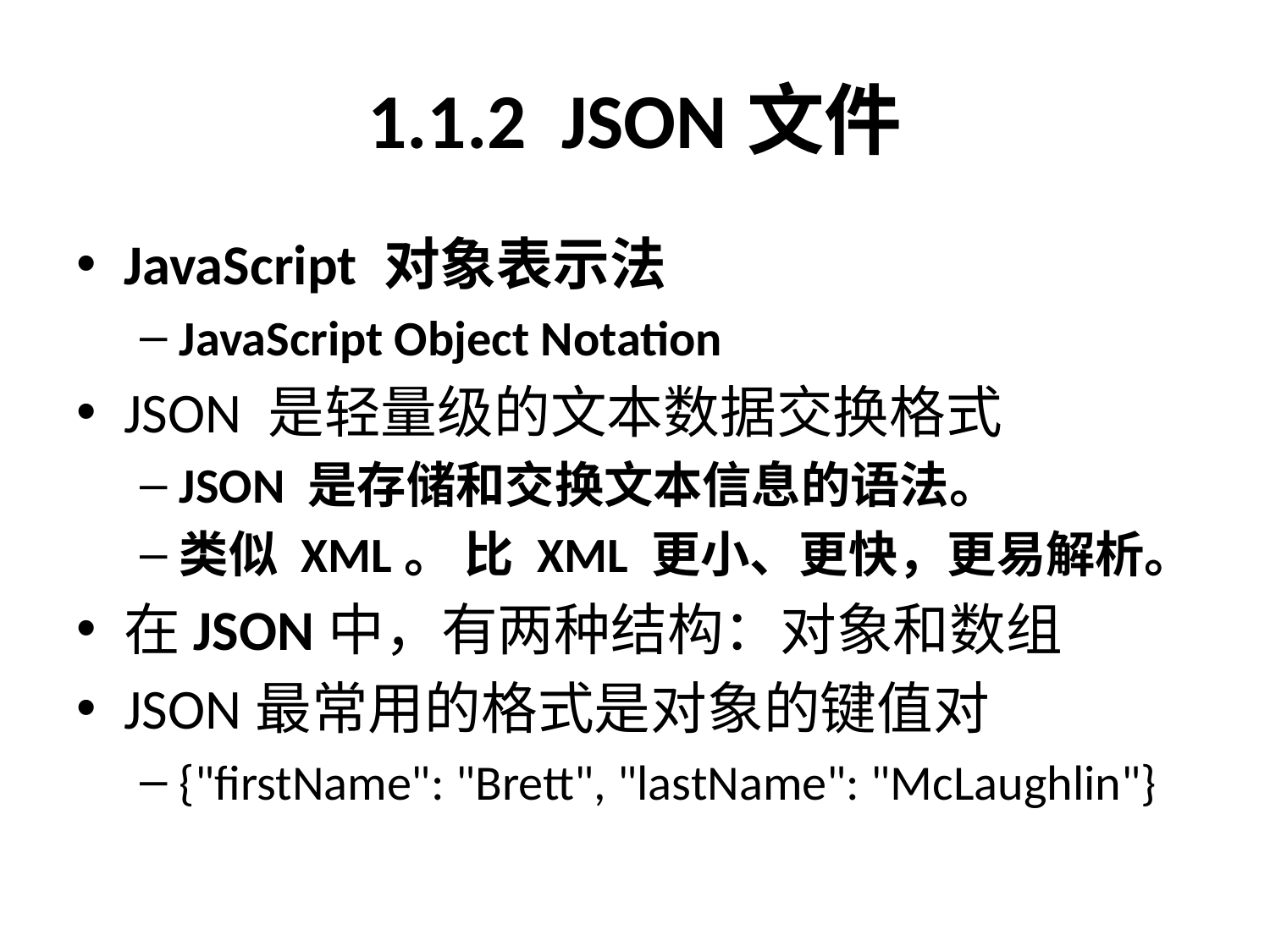

# 1.1.2  JSON文件
JavaScript 对象表示法
JavaScript Object Notation
JSON 是轻量级的文本数据交换格式
JSON 是存储和交换文本信息的语法。
类似 XML。 比 XML 更小、更快，更易解析。
在JSON中，有两种结构：对象和数组
JSON最常用的格式是对象的键值对
{"firstName": "Brett", "lastName": "McLaughlin"}